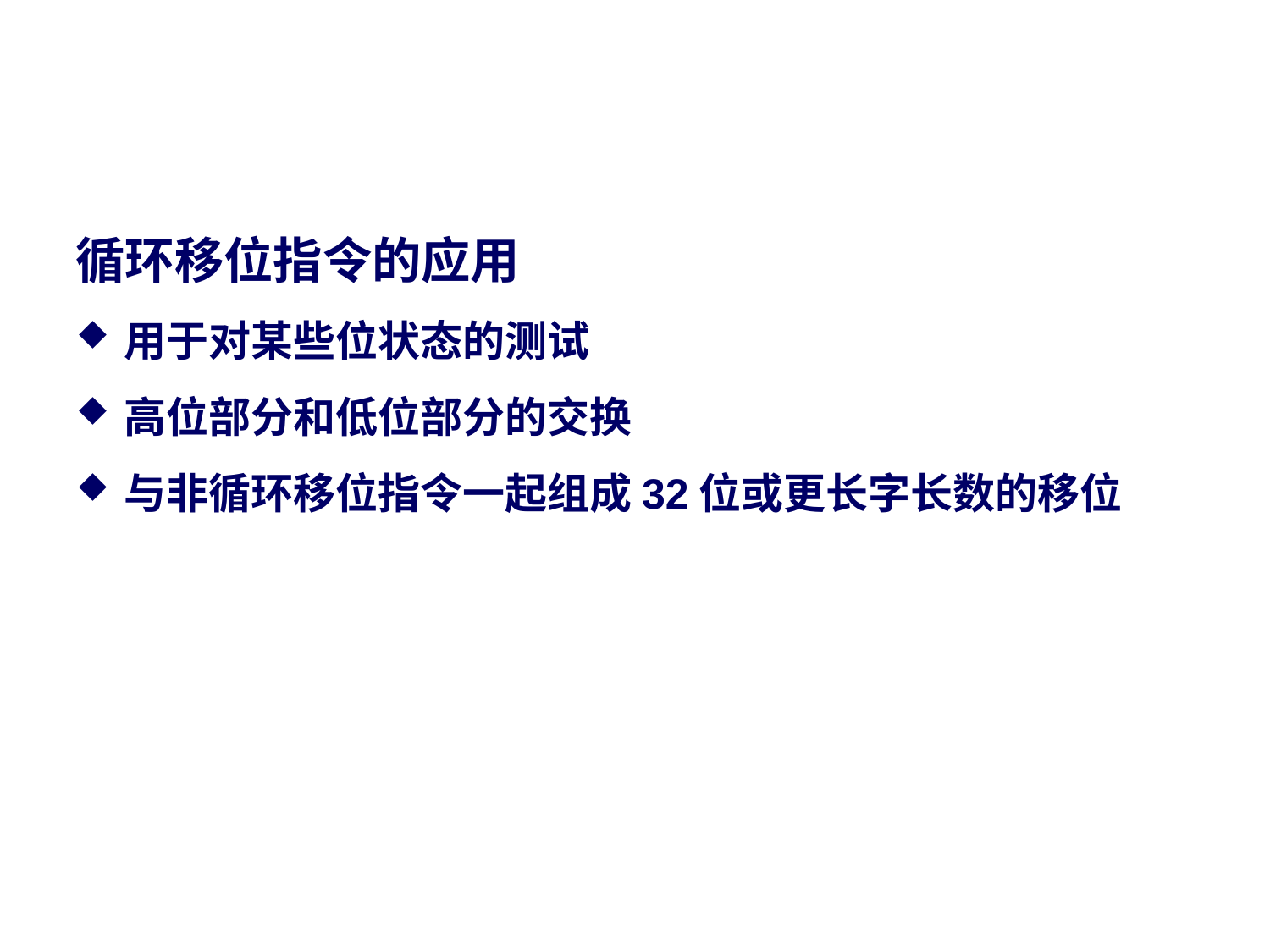

#
循环移位指令的应用
用于对某些位状态的测试
高位部分和低位部分的交换
与非循环移位指令一起组成32位或更长字长数的移位